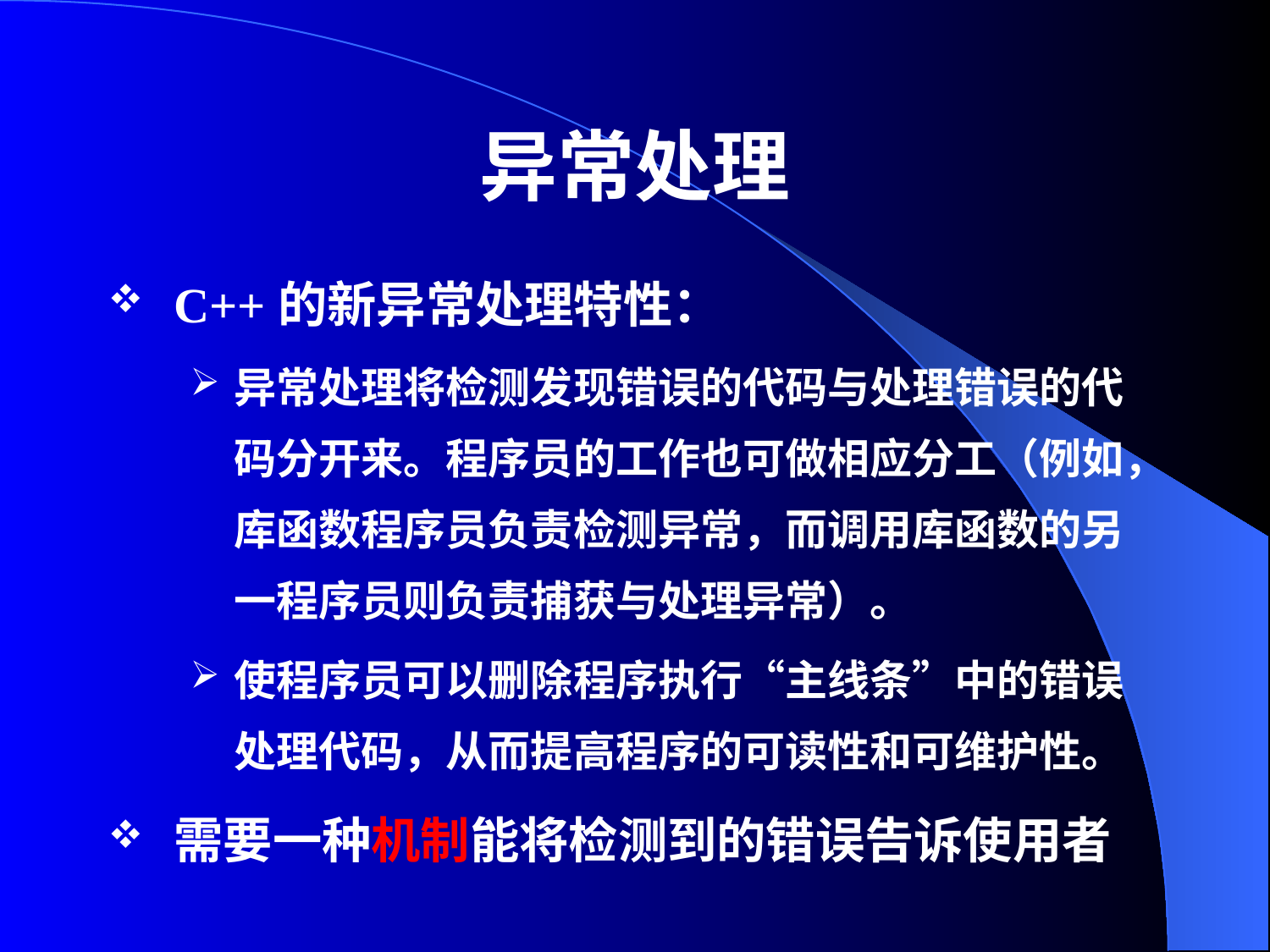

# 异常处理
C++的新异常处理特性：
异常处理将检测发现错误的代码与处理错误的代码分开来。程序员的工作也可做相应分工（例如，库函数程序员负责检测异常，而调用库函数的另一程序员则负责捕获与处理异常）。
使程序员可以删除程序执行“主线条”中的错误处理代码，从而提高程序的可读性和可维护性。
需要一种机制能将检测到的错误告诉使用者